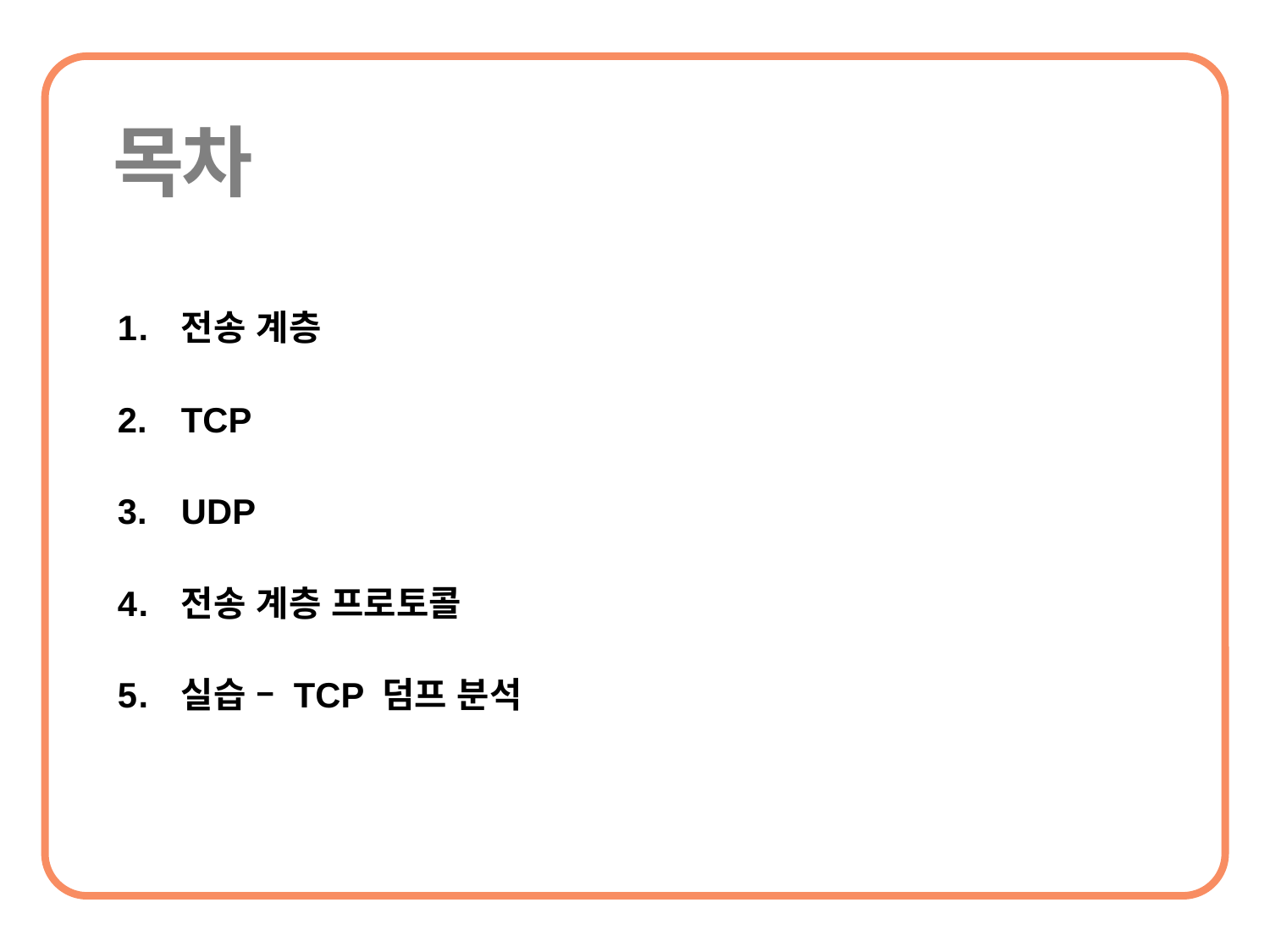

전송 계층
TCP
UDP
전송 계층 프로토콜
실습 – TCP 덤프 분석